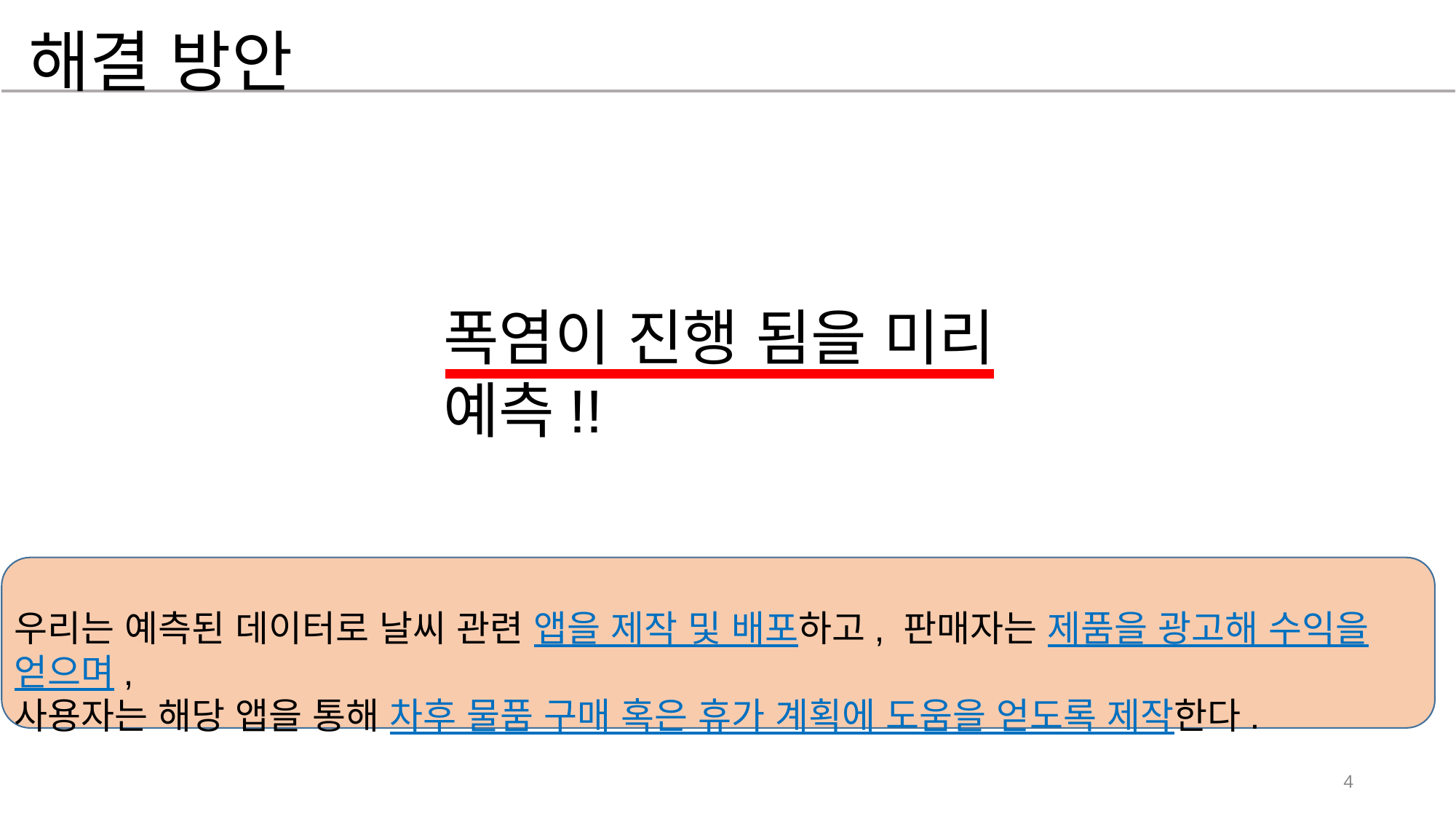

# 해결 방안

폭염이 진행 됨을 미리 예측!!

우리는 예측된 데이터로 날씨 관련 앱을 제작 및 배포하고, 판매자는 제품을 광고해 수익을 얻으며,
사용자는 해당 앱을 통해 차후 물품 구매 혹은 휴가 계획에 도움을 얻도록 제작한다.
4